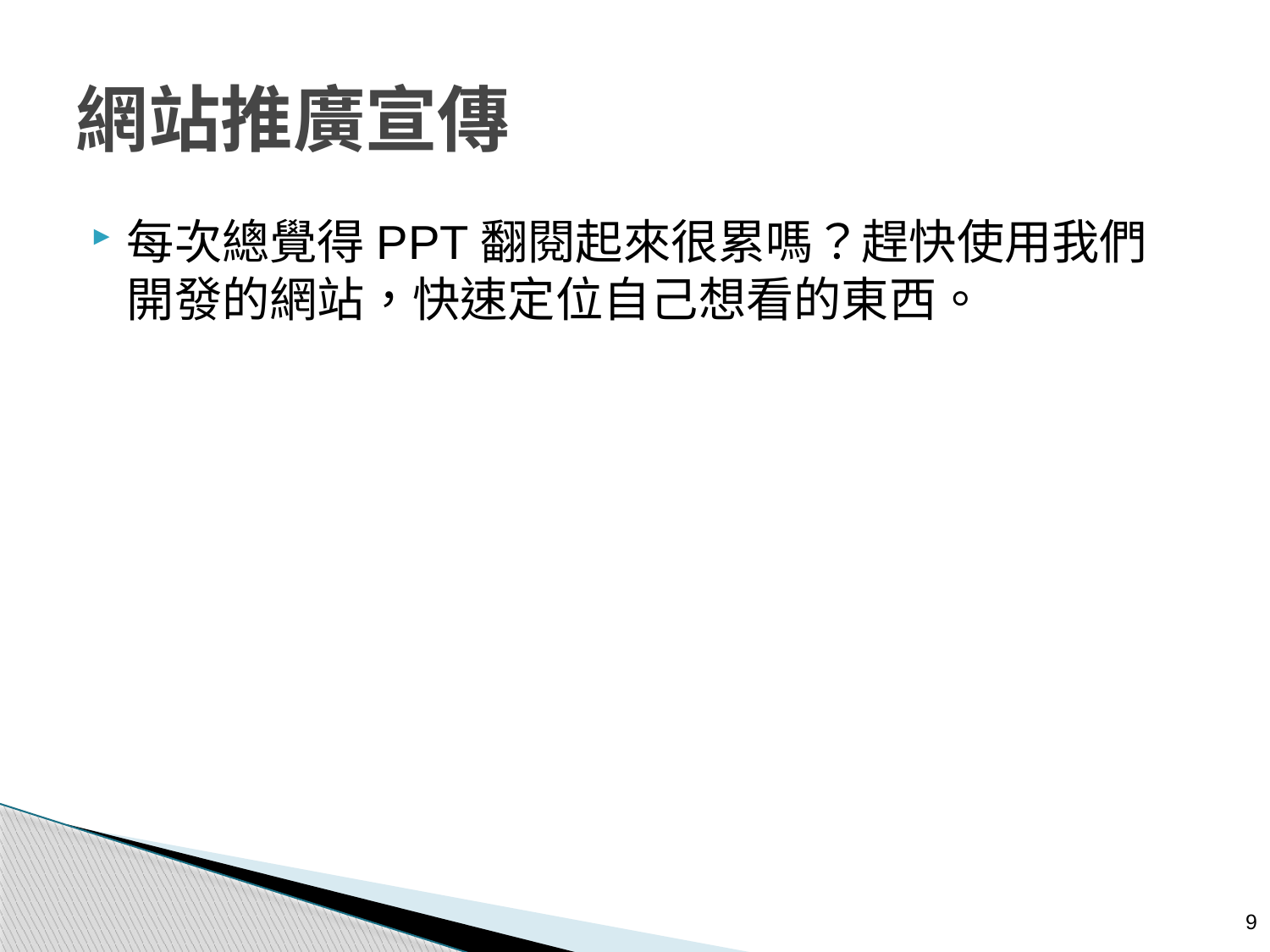

# 網站推廣宣傳
每次總覺得PPT翻閱起來很累嗎？趕快使用我們開發的網站，快速定位自己想看的東西。
9